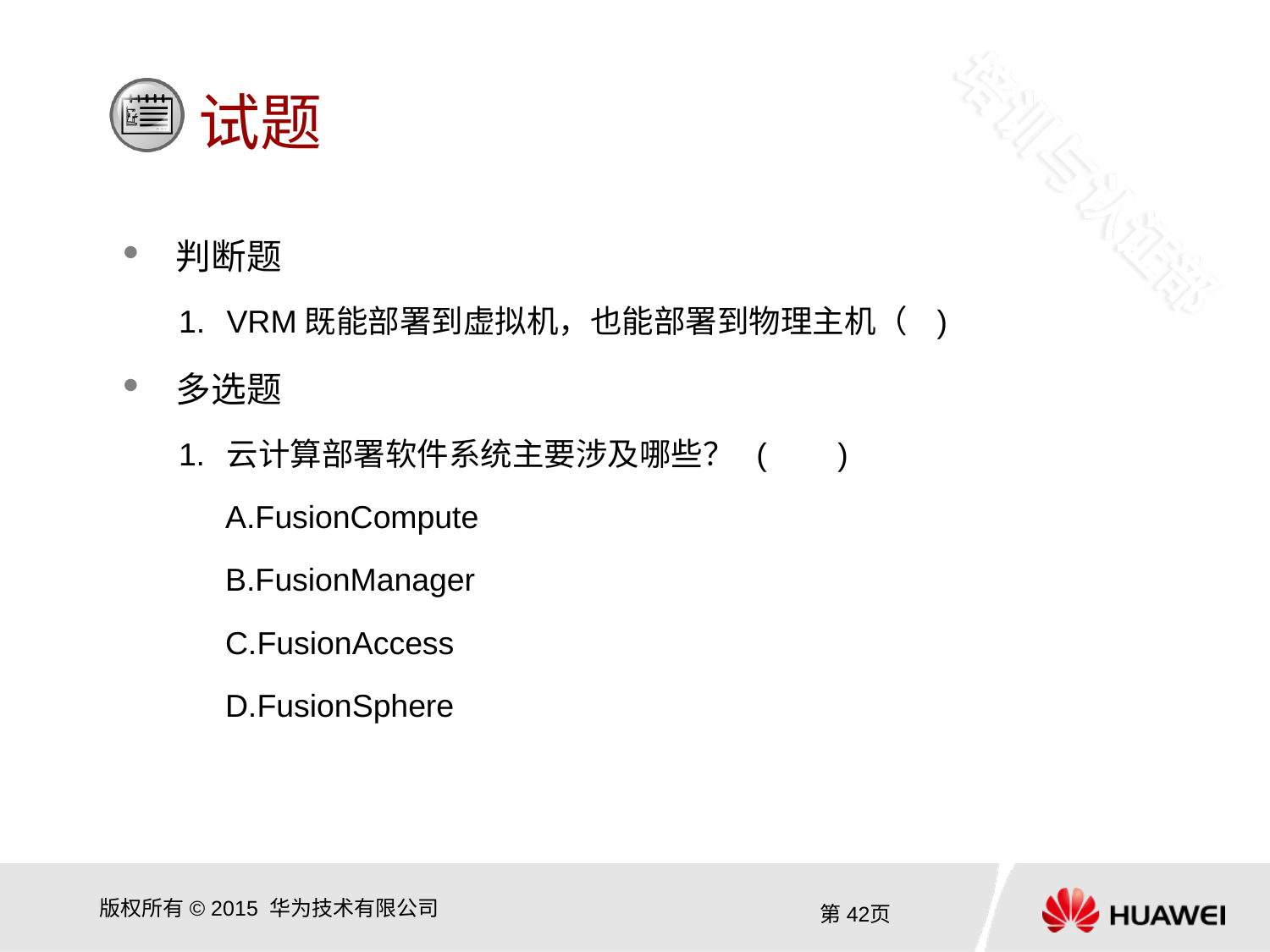

判断题
VRM既能部署到虚拟机，也能部署到物理主机（   )
多选题
云计算部署软件系统主要涉及哪些？  (        )
A.FusionCompute
B.FusionManager
C.FusionAccess
D.FusionSphere